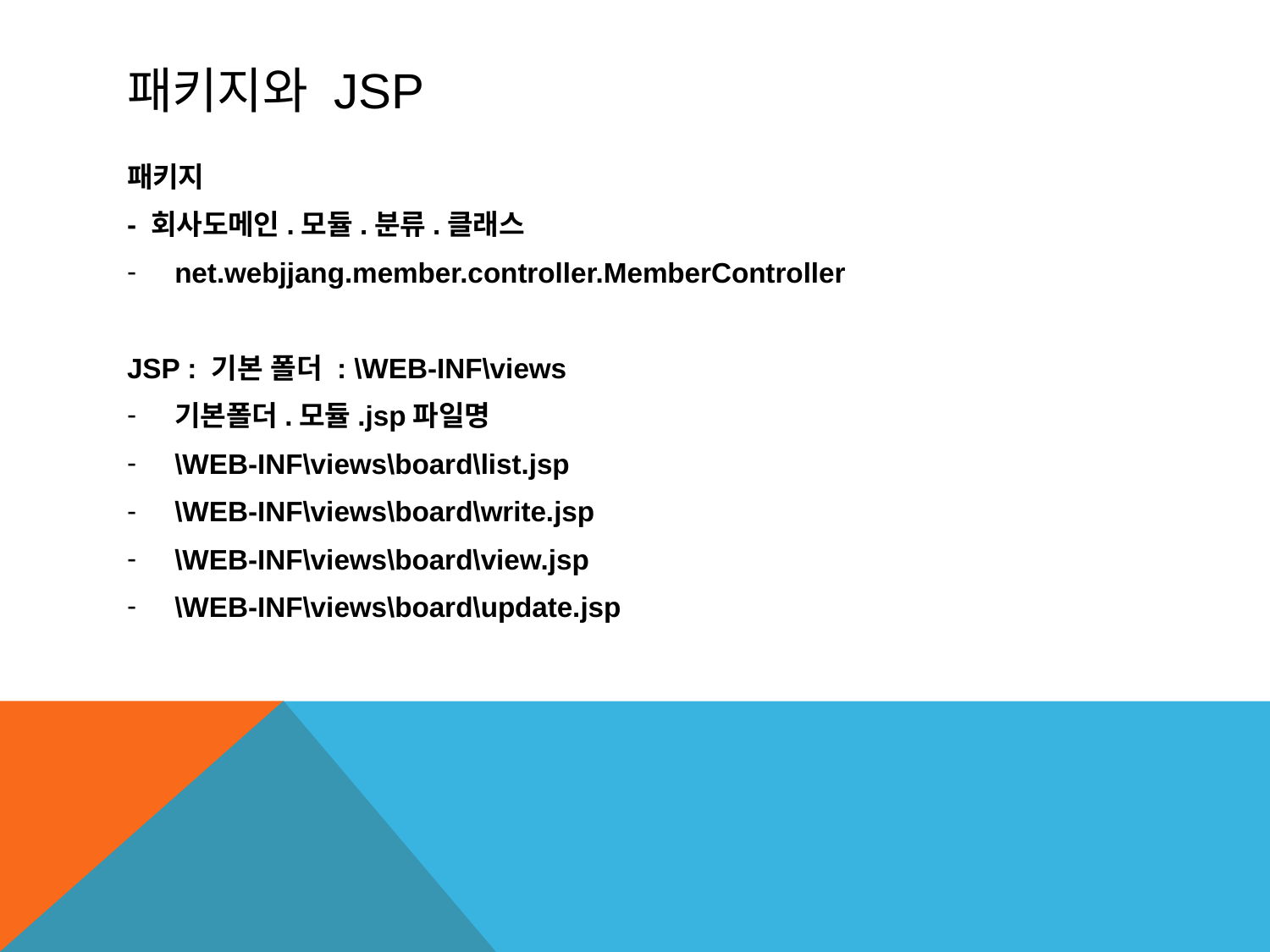

# 패키지와 JSP
패키지
- 회사도메인.모듈.분류.클래스
net.webjjang.member.controller.MemberController

JSP : 기본 폴더 : \WEB-INF\views
기본폴더.모듈.jsp파일명
\WEB-INF\views\board\list.jsp
\WEB-INF\views\board\write.jsp
\WEB-INF\views\board\view.jsp
\WEB-INF\views\board\update.jsp